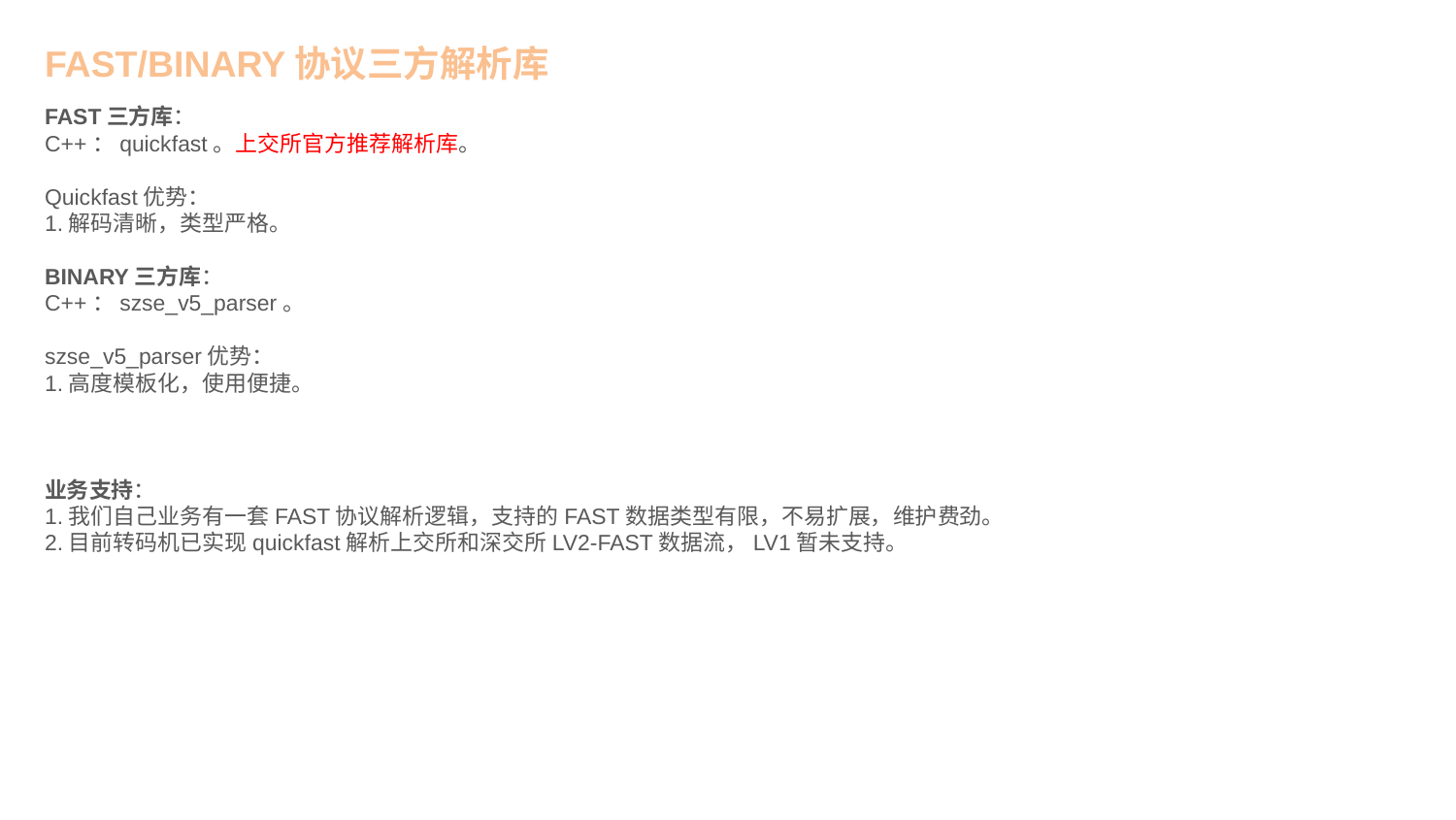

FAST/BINARY协议三方解析库
FAST三方库：
C++：quickfast。上交所官方推荐解析库。

Quickfast优势：
1.解码清晰，类型严格。

BINARY三方库：
C++：szse_v5_parser。

szse_v5_parser优势：
1.高度模板化，使用便捷。

业务支持：
1.我们自己业务有一套FAST协议解析逻辑，支持的FAST数据类型有限，不易扩展，维护费劲。
2.目前转码机已实现quickfast解析上交所和深交所LV2-FAST数据流，LV1暂未支持。